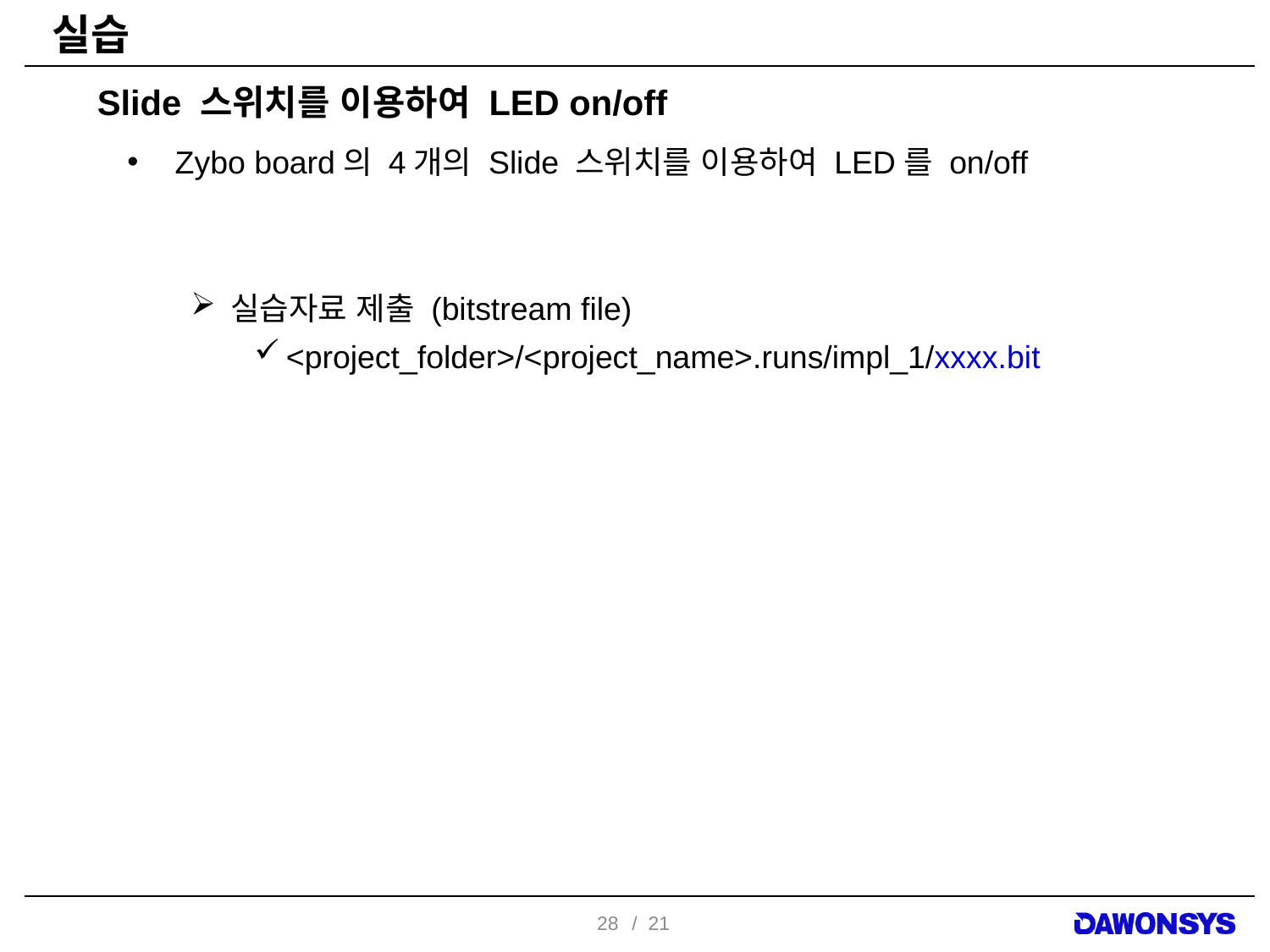

# 실습
Slide 스위치를 이용하여 LED on/off
Zybo board의 4개의 Slide 스위치를 이용하여 LED를 on/off

실습자료 제출 (bitstream file)
<project_folder>/<project_name>.runs/impl_1/xxxx.bit
28
/  21